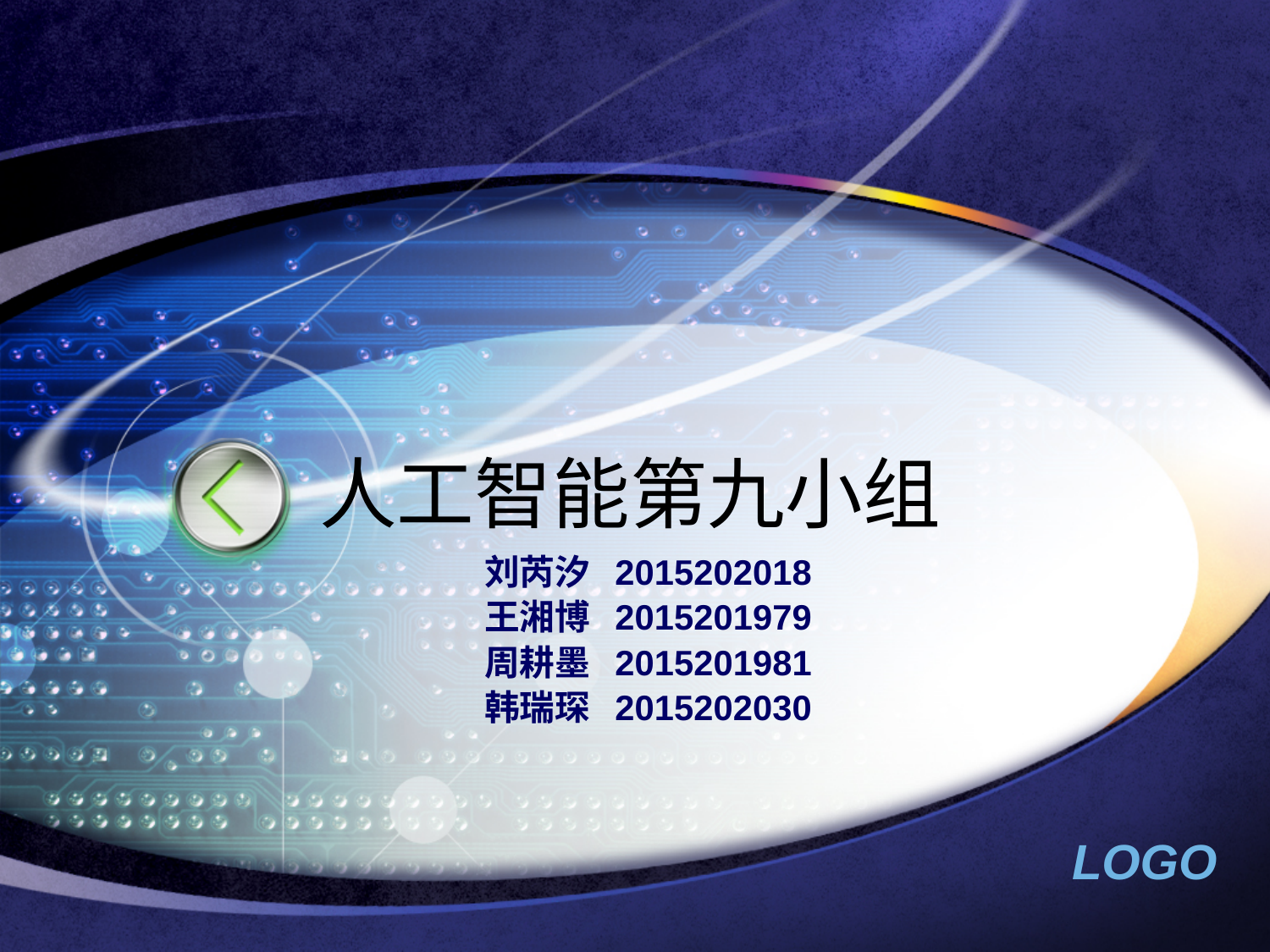

# 人工智能第九小组
刘芮汐  2015202018
王湘博  2015201979
周耕墨  2015201981
韩瑞琛  2015202030